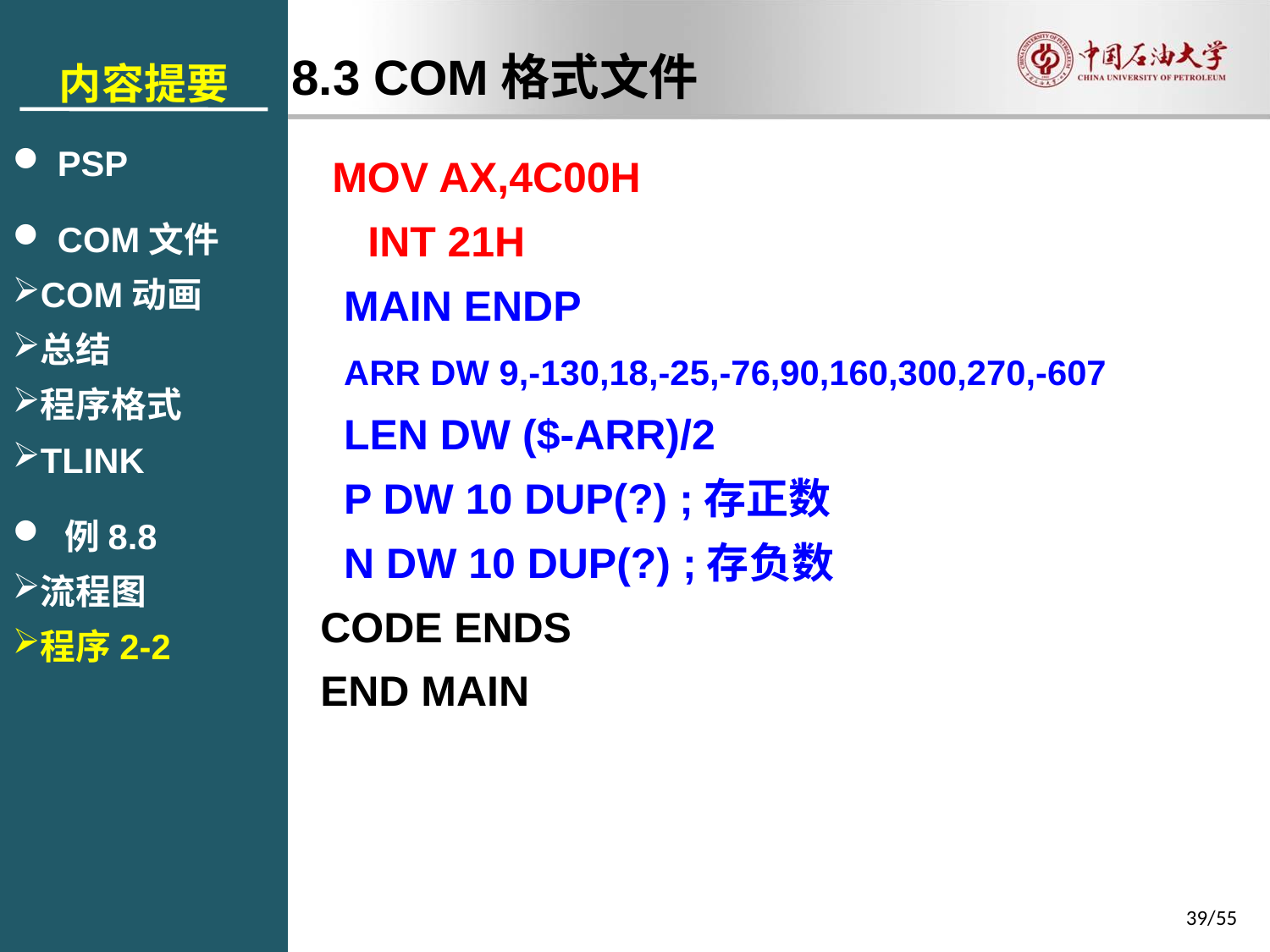

内容提要
 PSP
 COM文件
COM动画
总结
程序格式
TLINK
 例8.8
流程图
程序2-2
8.3 COM格式文件
 MOV AX,4C00H
    INT 21H
  MAIN ENDP
  ARR DW 9,-130,18,-25,-76,90,160,300,270,-607
  LEN DW ($-ARR)/2
  P DW 10 DUP(?) ;存正数
  N DW 10 DUP(?) ;存负数
CODE ENDS
END MAIN
39/55